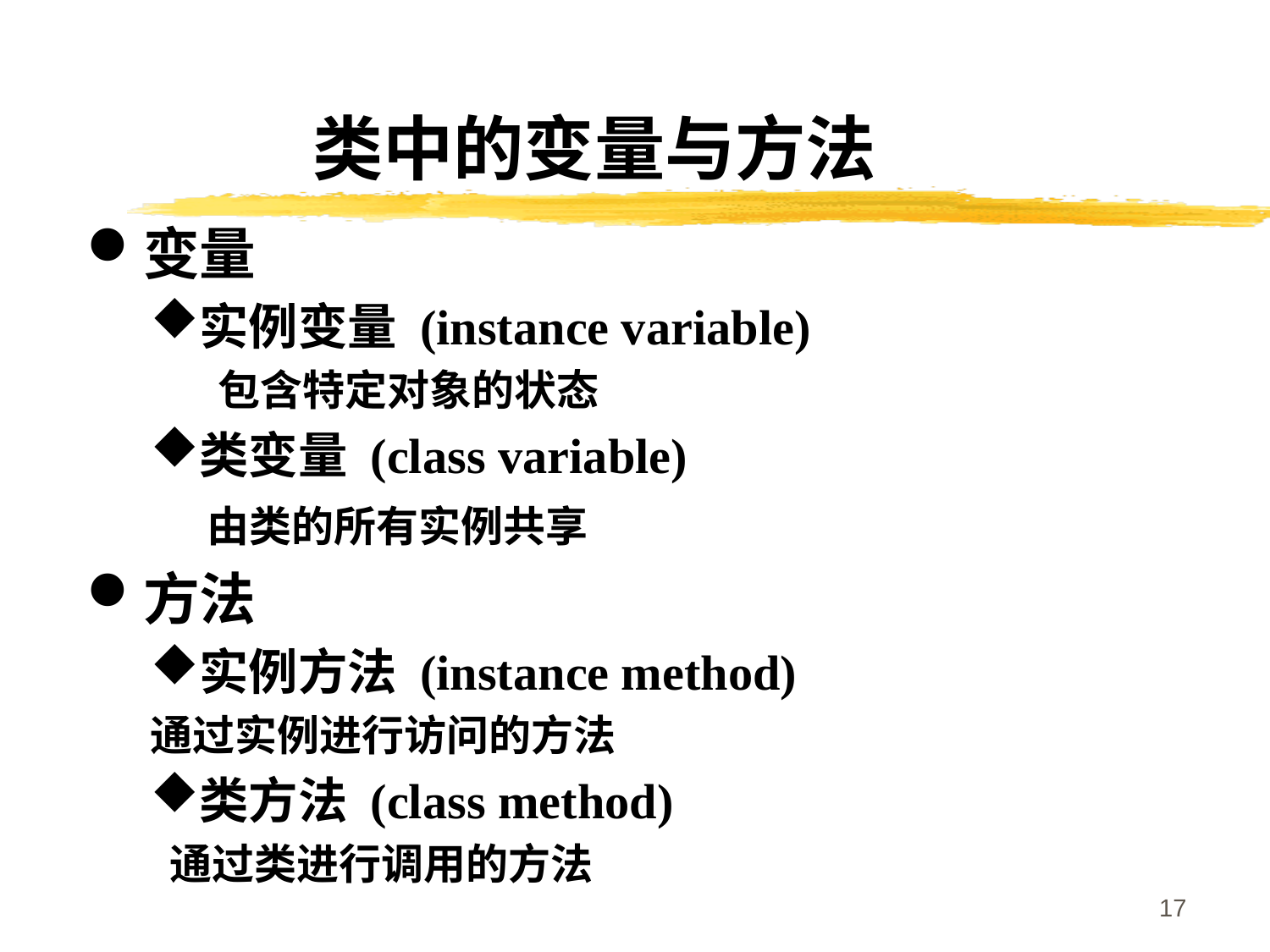

# 类中的变量与方法
变量
实例变量 (instance variable)
      包含特定对象的状态
类变量 (class variable)
    由类的所有实例共享
方法
实例方法 (instance method)
通过实例进行访问的方法
类方法 (class method)
 通过类进行调用的方法
17